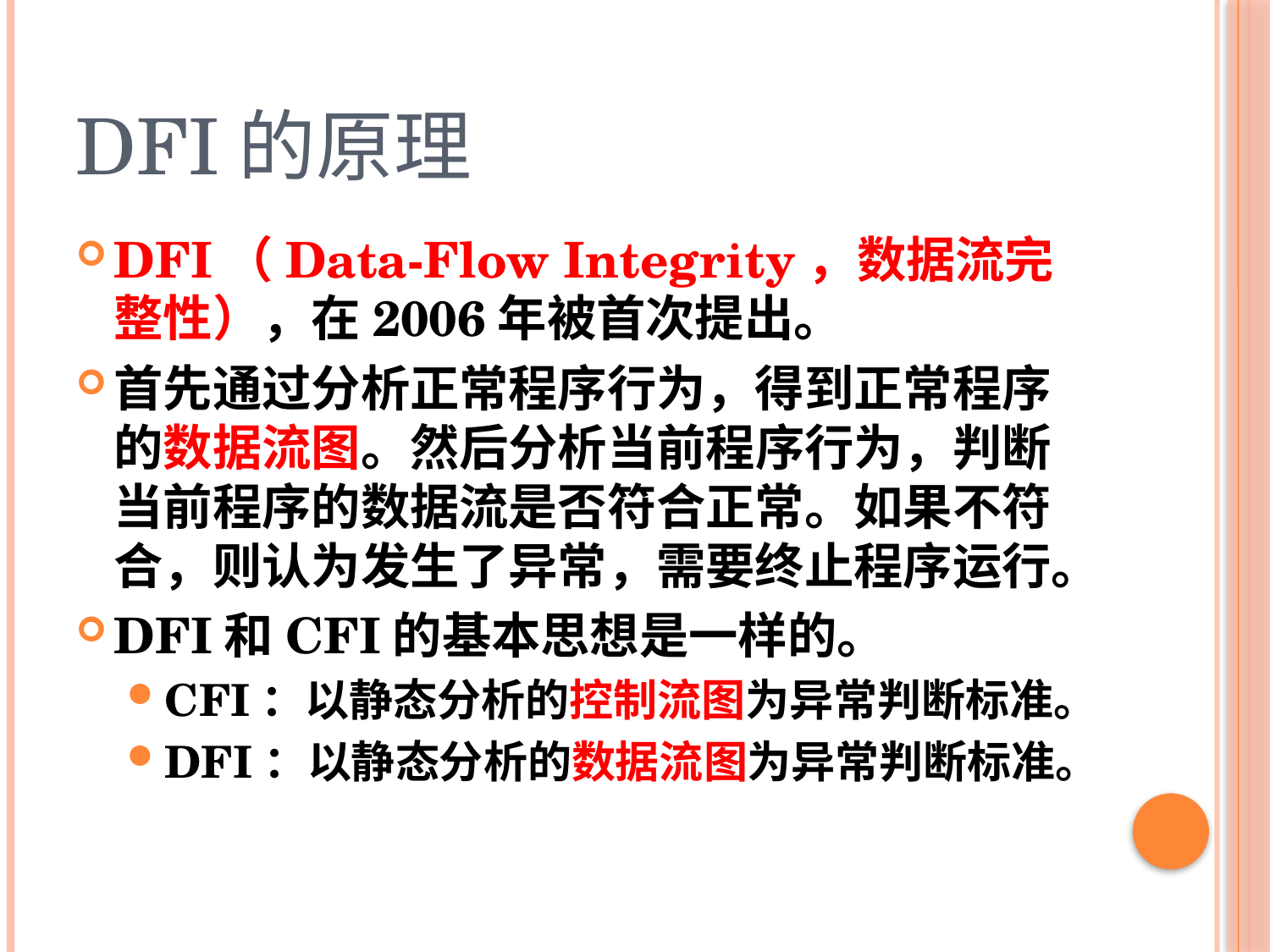

# DFI的原理
DFI（Data-Flow Integrity，数据流完整性），在2006年被首次提出。
首先通过分析正常程序行为，得到正常程序的数据流图。然后分析当前程序行为，判断当前程序的数据流是否符合正常。如果不符合，则认为发生了异常，需要终止程序运行。
DFI和CFI的基本思想是一样的。
CFI：以静态分析的控制流图为异常判断标准。
DFI：以静态分析的数据流图为异常判断标准。